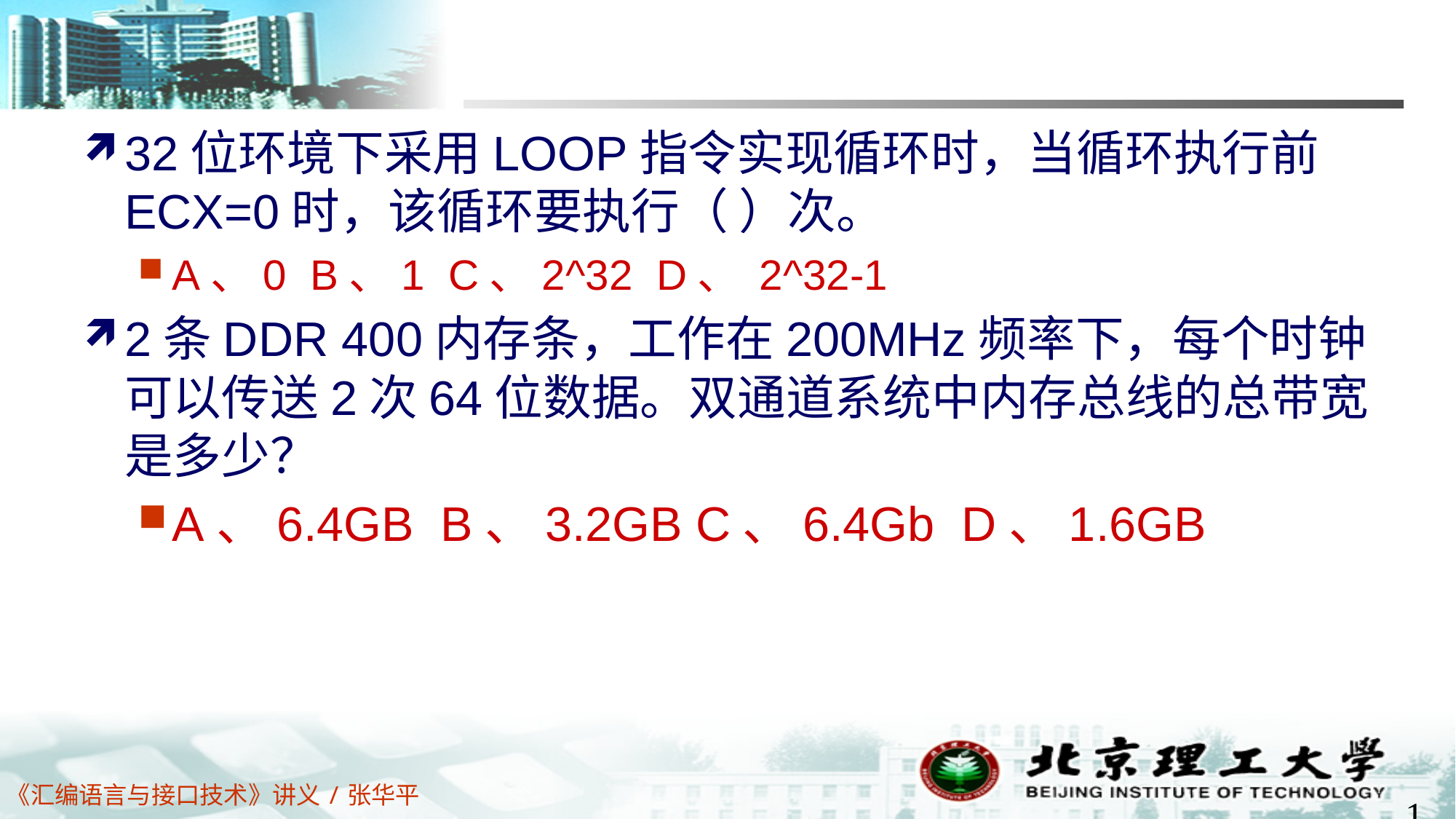

#
32位环境下采用LOOP指令实现循环时，当循环执行前ECX=0时，该循环要执行（ ）次。
A、0  B、1  C、2^32  D、 2^32-1
2条DDR 400内存条，工作在200MHz频率下，每个时钟可以传送2次64位数据。双通道系统中内存总线的总带宽是多少？
A、6.4GB  B、3.2GB C、6.4Gb  D、1.6GB

1